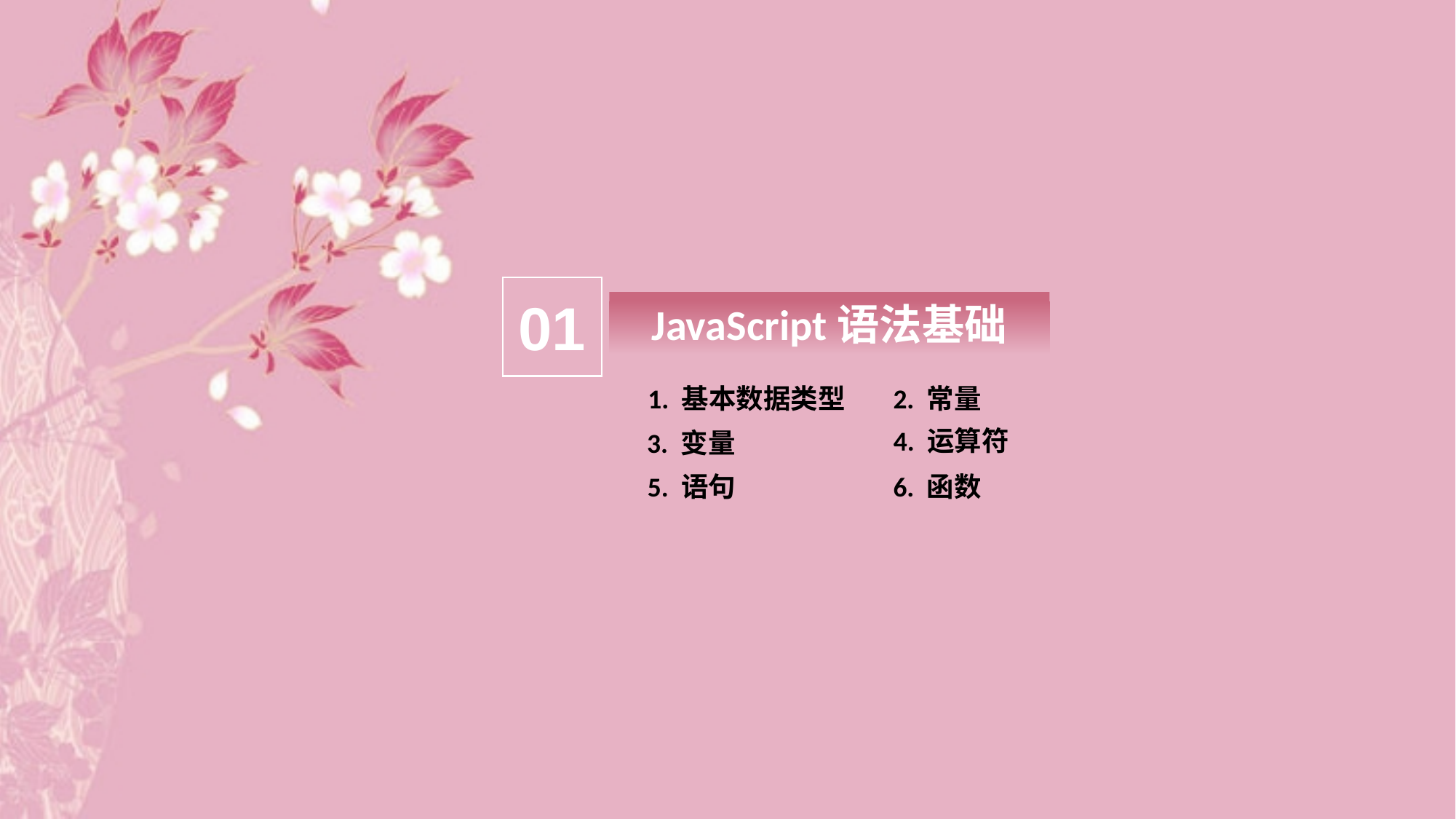

01
JavaScript语法基础
1. 基本数据类型
2. 常量
4. 运算符
3. 变量
5. 语句
6. 函数